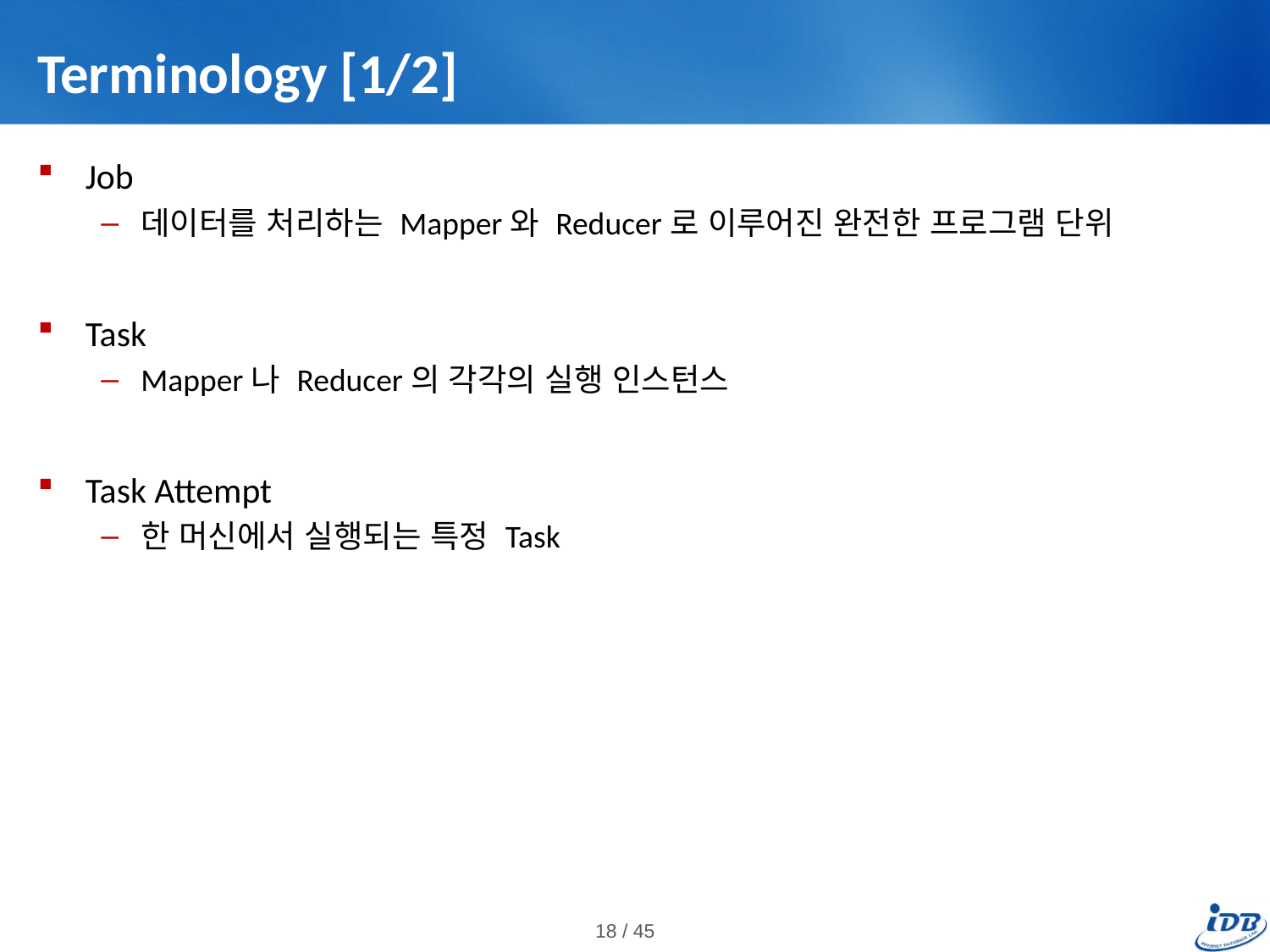

# Terminology [1/2]
Job
데이터를 처리하는 Mapper와 Reducer로 이루어진 완전한 프로그램 단위

Task
Mapper나 Reducer의 각각의 실행 인스턴스

Task Attempt
한 머신에서 실행되는 특정 Task